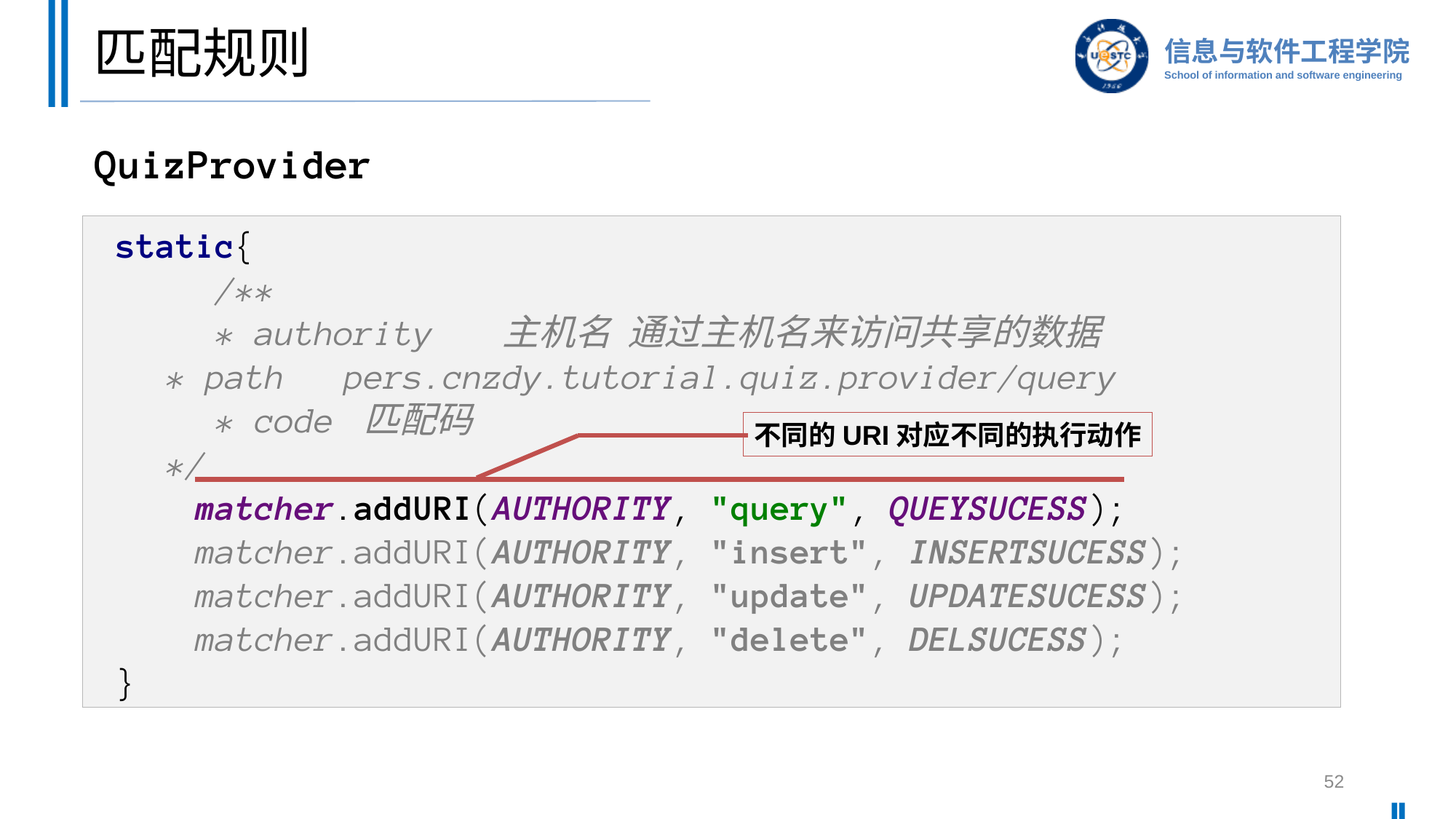

# 匹配规则
QuizProvider
static{
     /**
     * authority   主机名  通过主机名来访问共享的数据
     * path   pers.cnzdy.tutorial.quiz.provider/query
     * code 匹配码
     */
    matcher.addURI(AUTHORITY, "query", QUEYSUCESS);
    matcher.addURI(AUTHORITY, "insert", INSERTSUCESS);
    matcher.addURI(AUTHORITY, "update", UPDATESUCESS);
    matcher.addURI(AUTHORITY, "delete", DELSUCESS);
}
不同的URI对应不同的执行动作
52